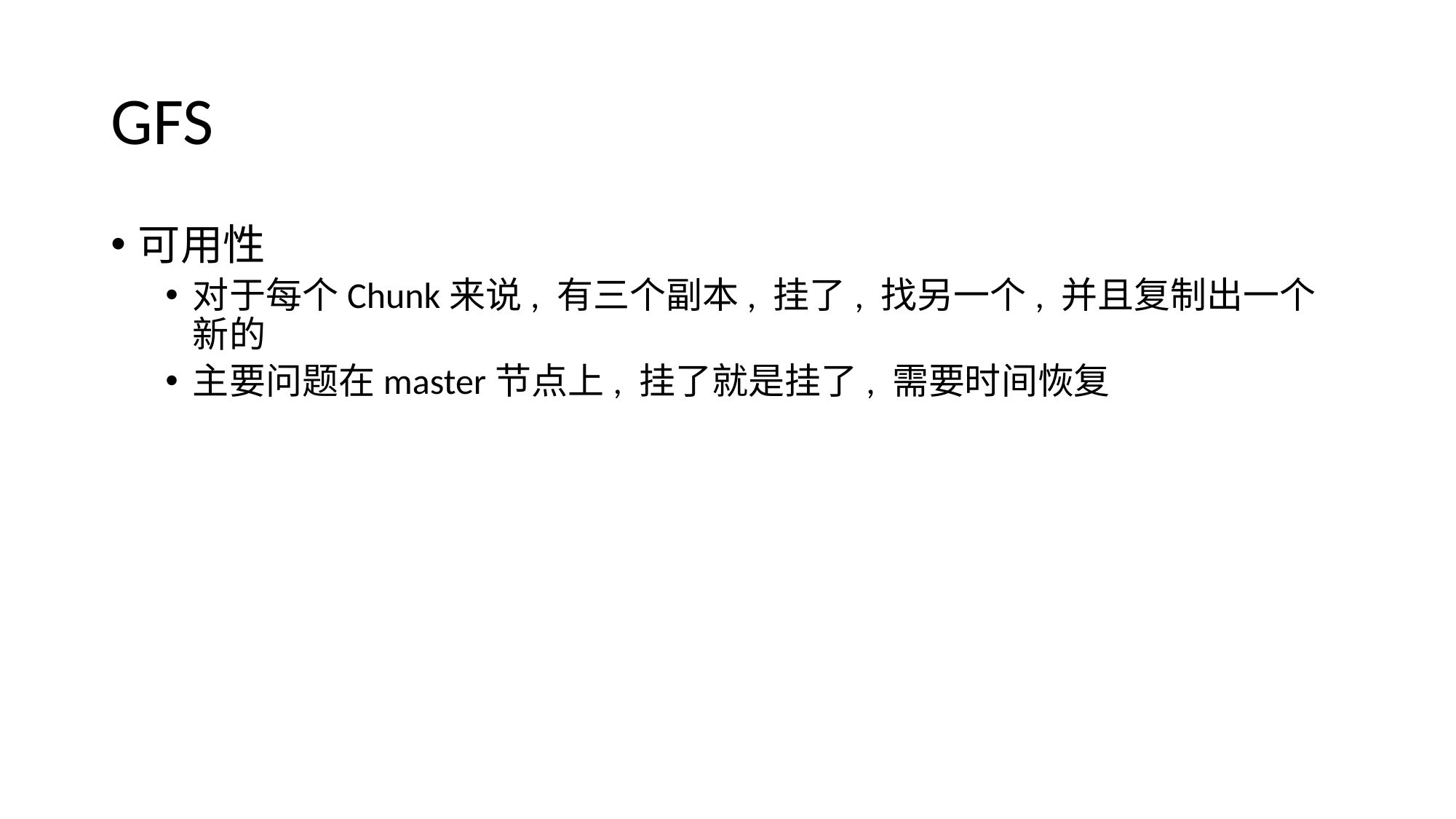

# GFS
可用性
对于每个Chunk来说, 有三个副本, 挂了, 找另一个, 并且复制出一个新的
主要问题在master节点上, 挂了就是挂了, 需要时间恢复